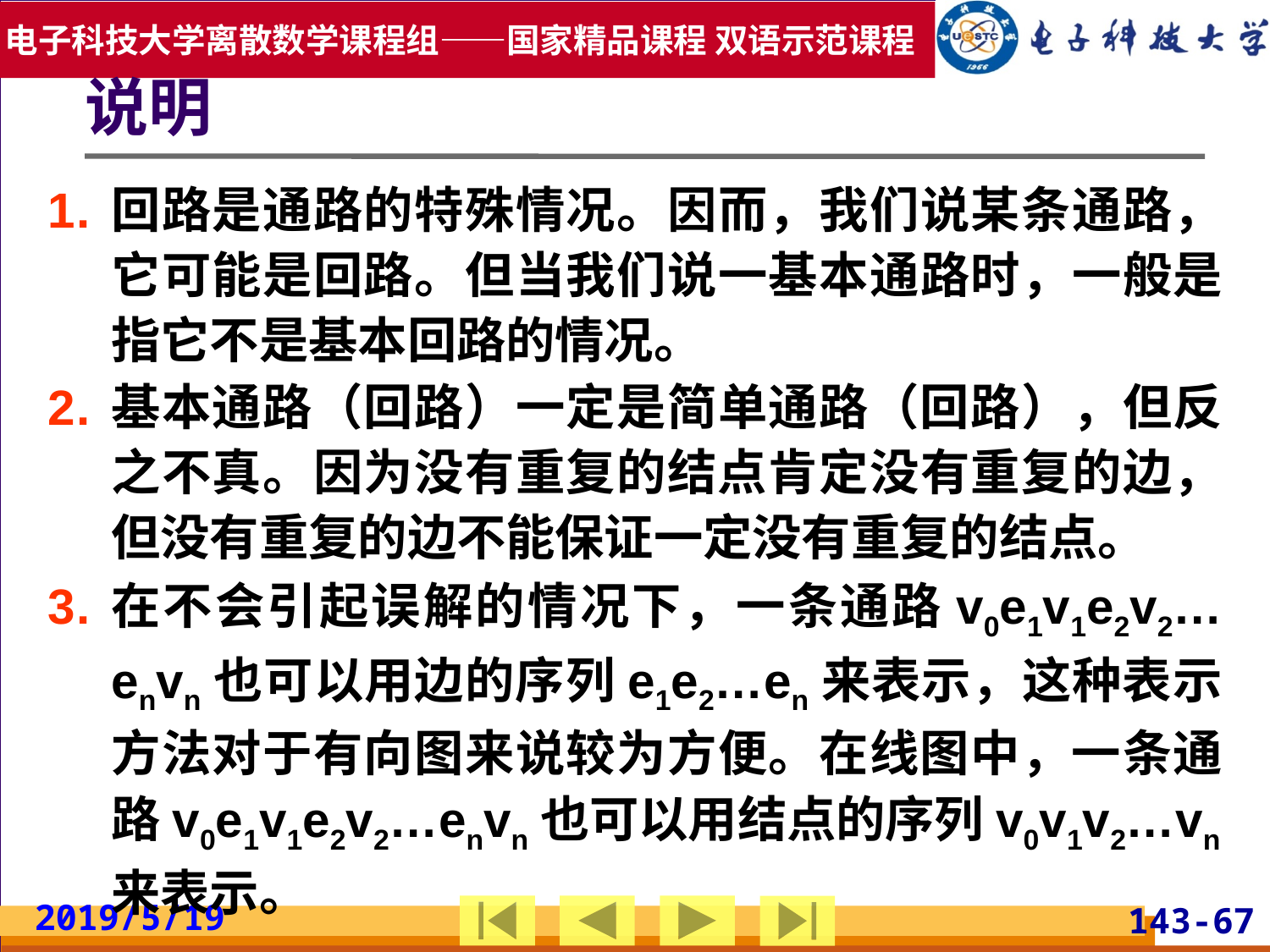

说明
回路是通路的特殊情况。因而，我们说某条通路，它可能是回路。但当我们说一基本通路时，一般是指它不是基本回路的情况。
基本通路（回路）一定是简单通路（回路），但反之不真。因为没有重复的结点肯定没有重复的边，但没有重复的边不能保证一定没有重复的结点。
在不会引起误解的情况下，一条通路v0e1v1e2v2…envn也可以用边的序列e1e2…en来表示，这种表示方法对于有向图来说较为方便。在线图中，一条通路v0e1v1e2v2…envn也可以用结点的序列v0v1v2…vn来表示。
2019/5/19